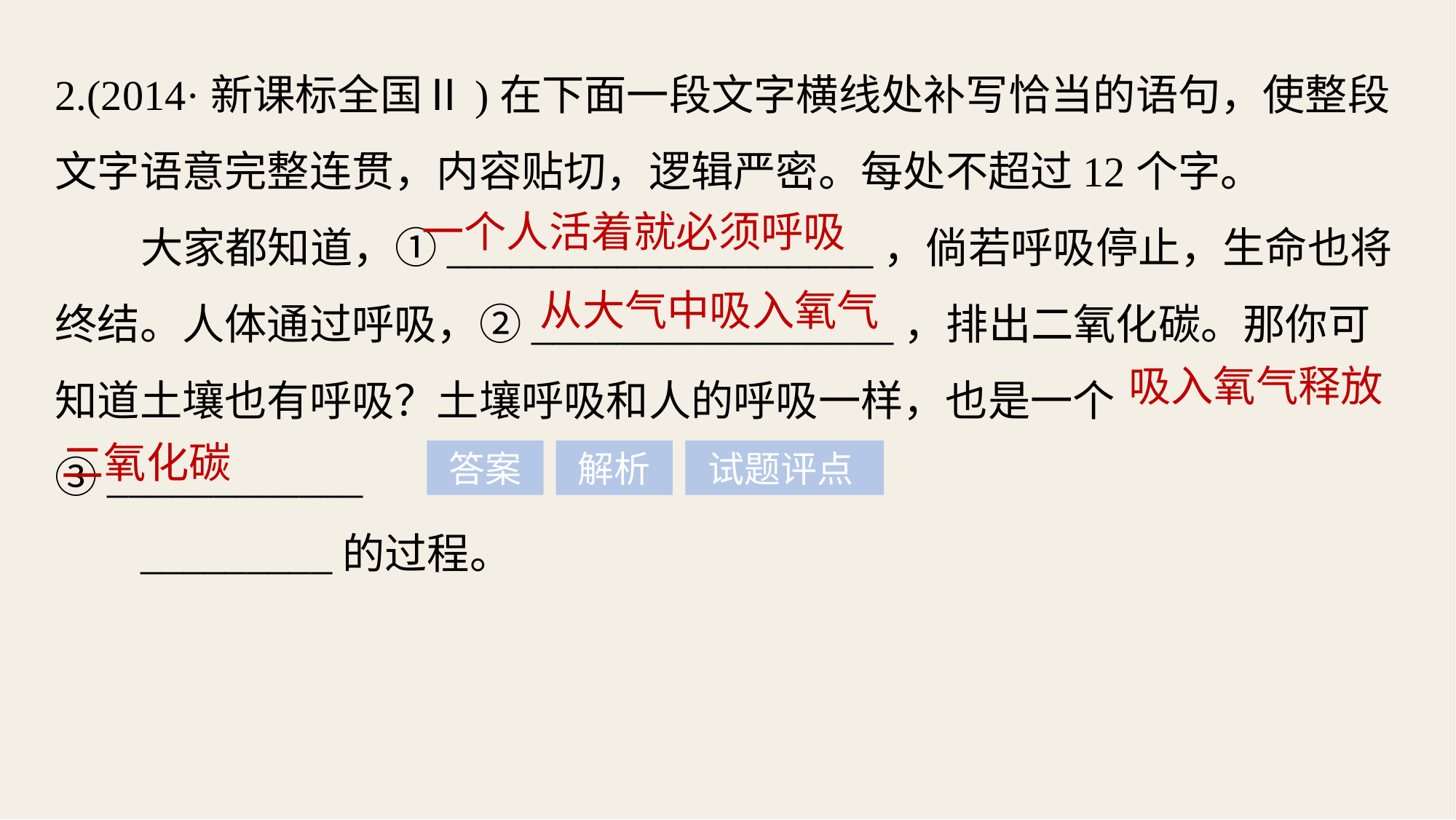

2.(2014·新课标全国Ⅱ)在下面一段文字横线处补写恰当的语句，使整段文字语意完整连贯，内容贴切，逻辑严密。每处不超过12个字。
大家都知道，①____________________，倘若呼吸停止，生命也将终结。人体通过呼吸，②_________________，排出二氧化碳。那你可知道土壤也有呼吸？土壤呼吸和人的呼吸一样，也是一个③____________
_________的过程。
一个人活着就必须呼吸
从大气中吸入氧气
吸入氧气释放
二氧化碳
答案
解析
试题评点